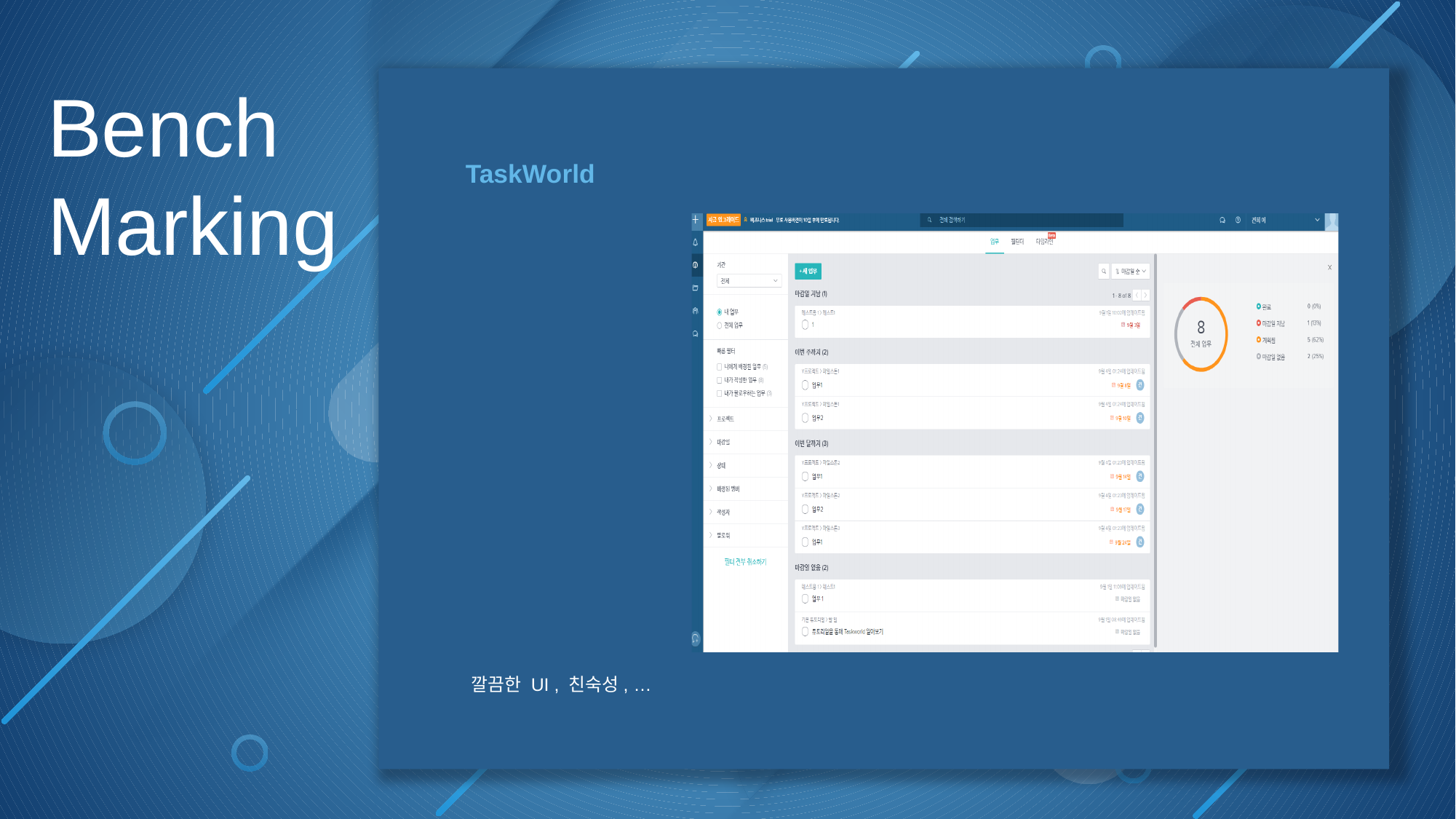

Bench
Marking

TaskWorld

깔끔한 UI , 친숙성, …